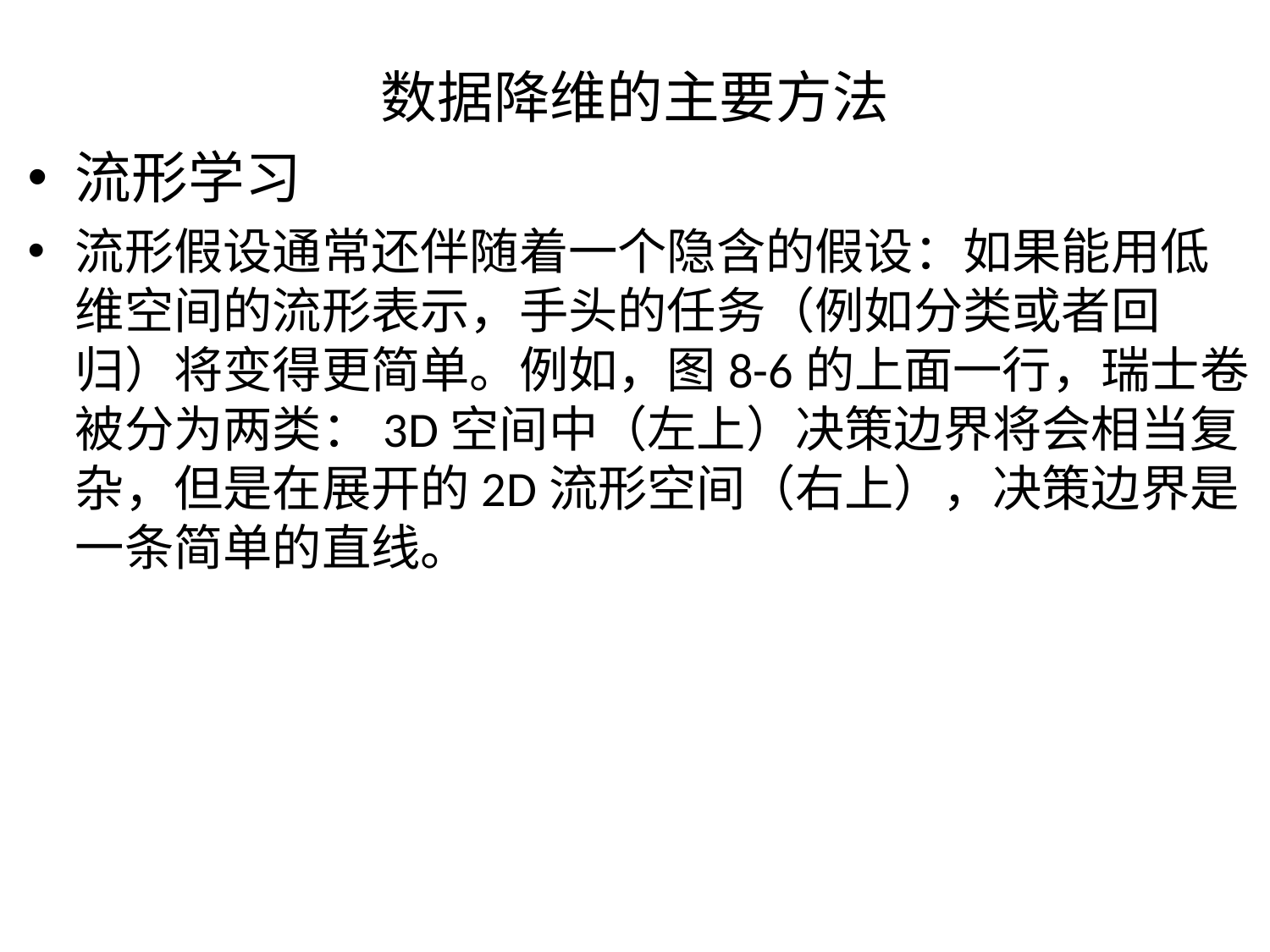

# 数据降维的主要方法
流形学习
流形假设通常还伴随着一个隐含的假设：如果能用低维空间的流形表示，手头的任务（例如分类或者回归）将变得更简单。例如，图8-6的上面一行，瑞士卷被分为两类：3D空间中（左上）决策边界将会相当复杂，但是在展开的2D流形空间（右上），决策边界是一条简单的直线。